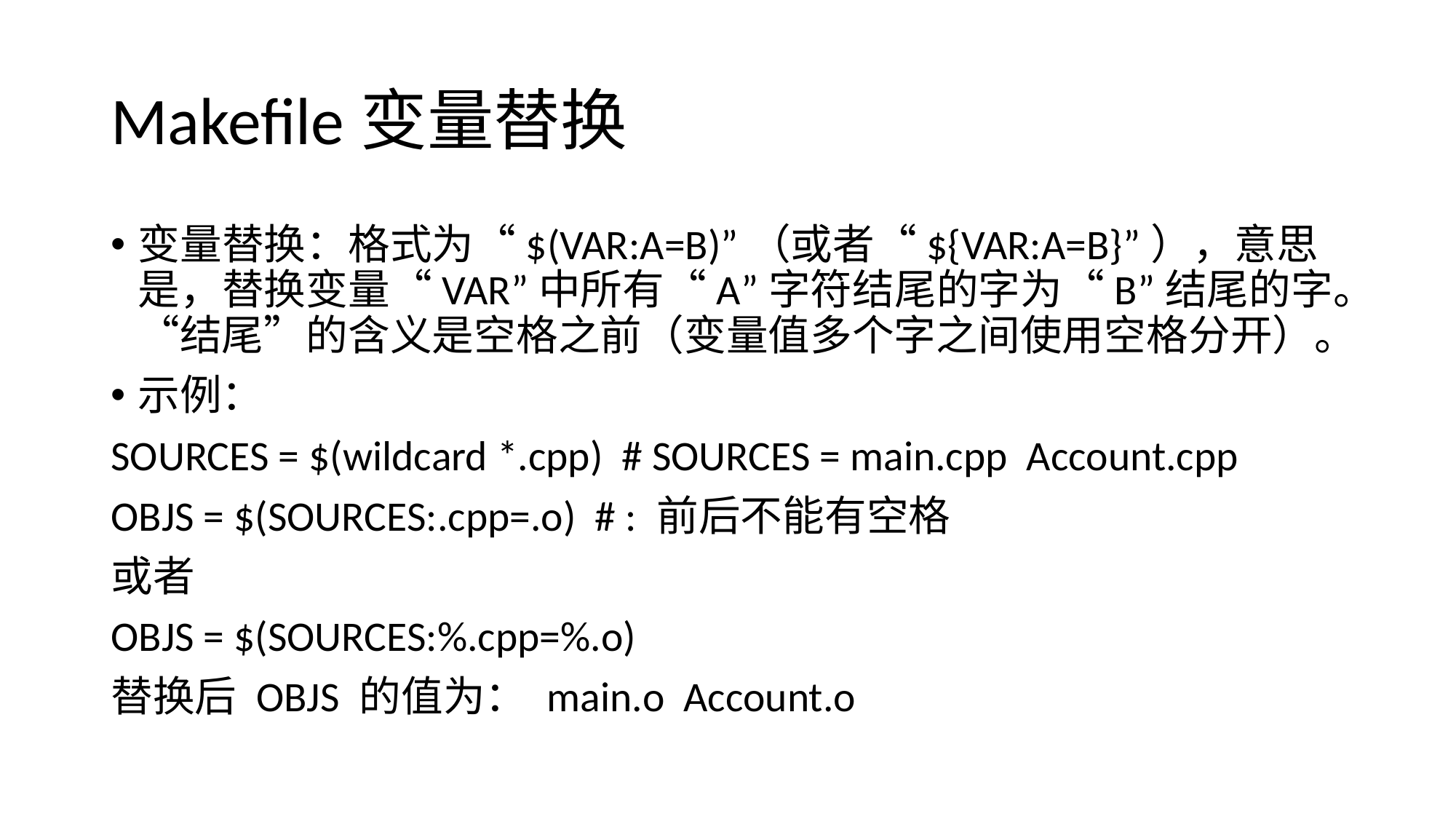

# Makefile变量替换
变量替换：格式为“$(VAR:A=B)”（或者“${VAR:A=B}”），意思是，替换变量“VAR”中所有“A”字符结尾的字为“B”结尾的字。“结尾”的含义是空格之前（变量值多个字之间使用空格分开）。
示例：
SOURCES = $(wildcard *.cpp)  # SOURCES = main.cpp  Account.cpp
OBJS = $(SOURCES:.cpp=.o)  # : 前后不能有空格
或者
OBJS = $(SOURCES:%.cpp=%.o)
替换后 OBJS 的值为： main.o  Account.o